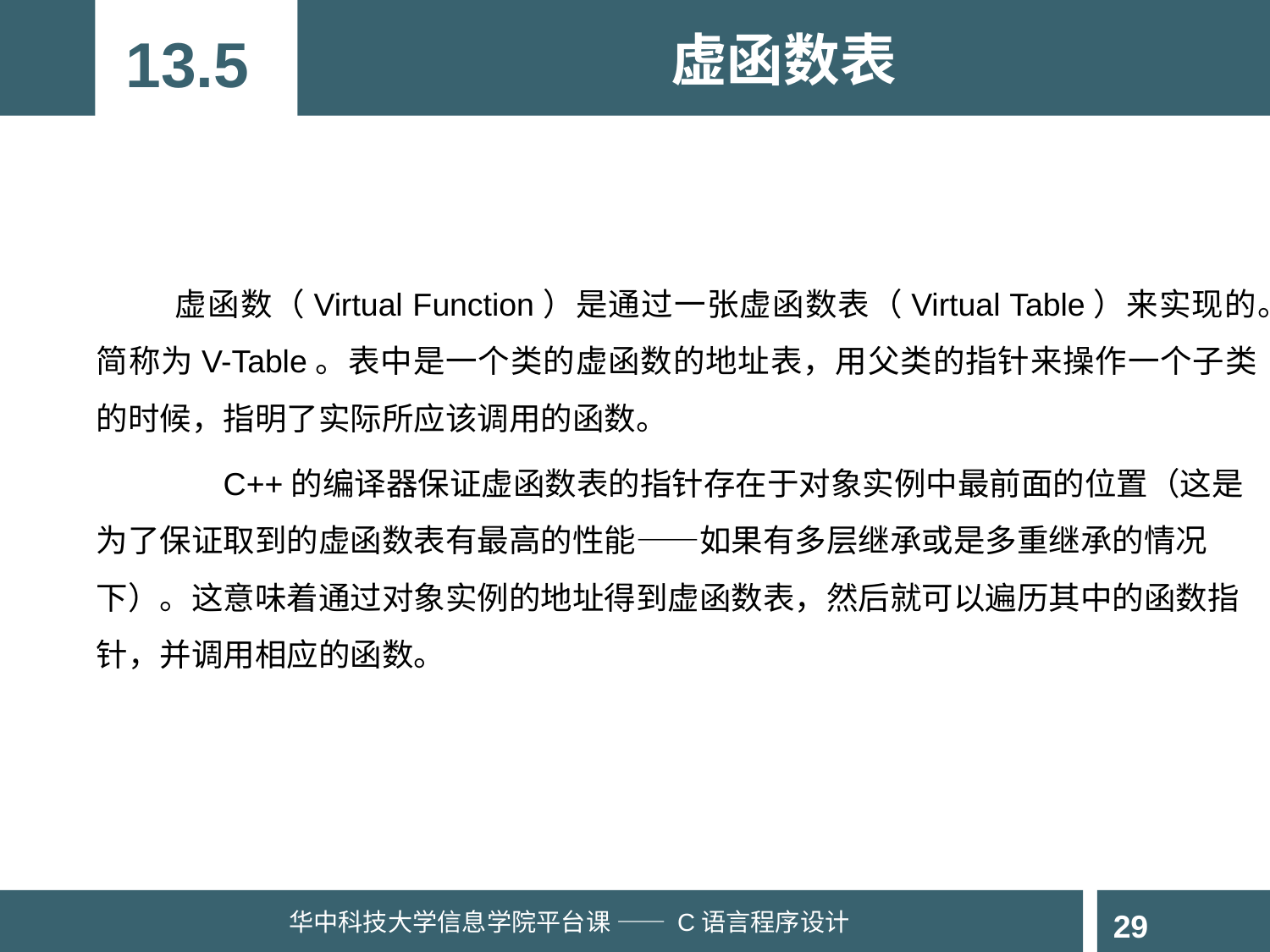

虚函数表
13.5
    虚函数（Virtual Function）是通过一张虚函数表（Virtual Table）来实现的。简称为V-Table。表中是一个类的虚函数的地址表，用父类的指针来操作一个子类的时候，指明了实际所应该调用的函数。
	C++的编译器保证虚函数表的指针存在于对象实例中最前面的位置（这是为了保证取到的虚函数表有最高的性能——如果有多层继承或是多重继承的情况下）。这意味着通过对象实例的地址得到虚函数表，然后就可以遍历其中的函数指针，并调用相应的函数。